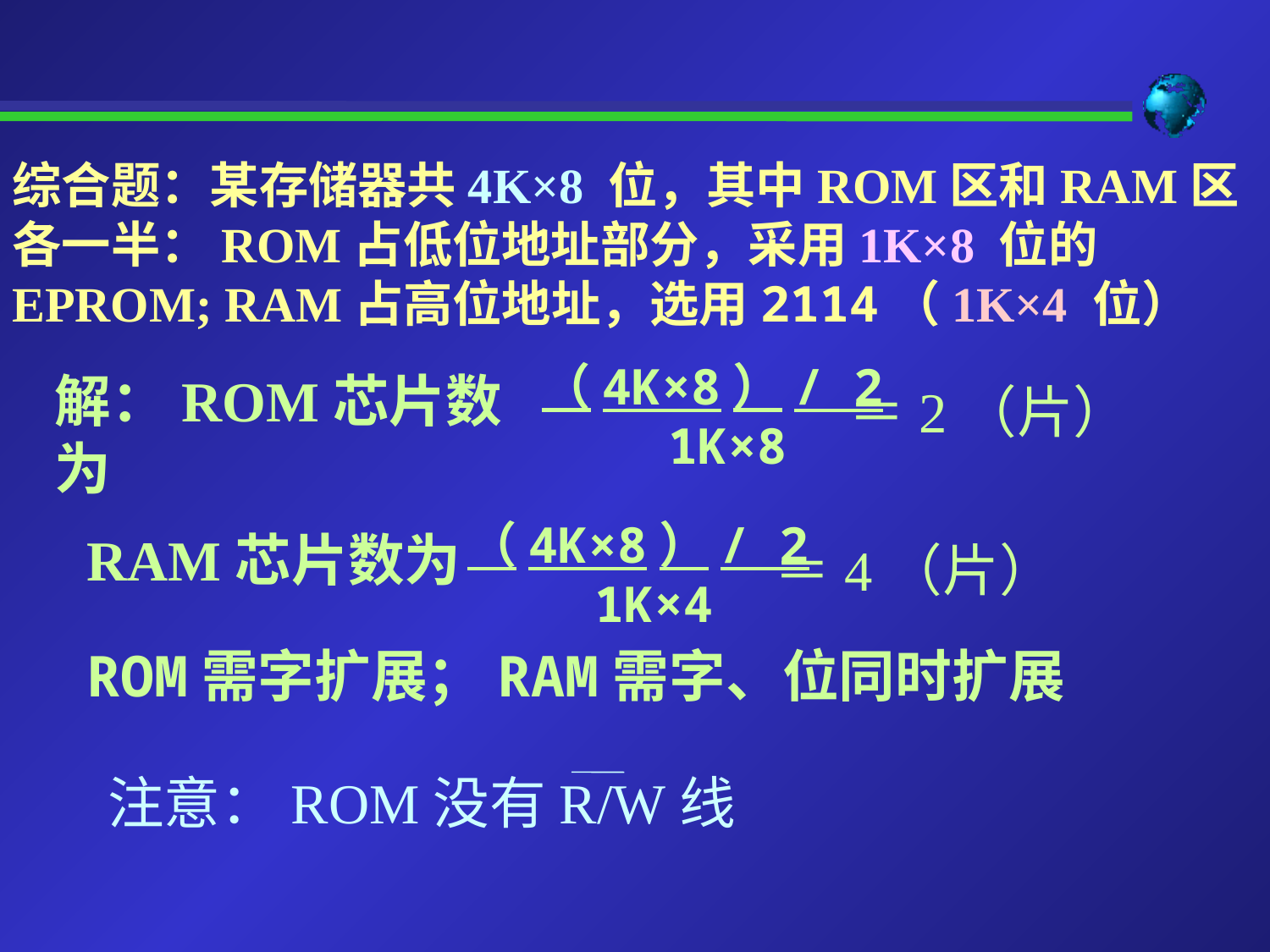

综合题：某存储器共4K×8 位，其中ROM区和RAM区各一半：ROM占低位地址部分，采用1K×8 位的EPROM; RAM占高位地址，选用2114（1K×4 位）
（4K×8）/ 2
	1K×8
＝2（片）
解：ROM芯片数为
（4K×8）/ 2
	1K×4
＝4（片）
RAM芯片数为
ROM需字扩展；RAM需字、位同时扩展
注意：ROM没有R/W线

45